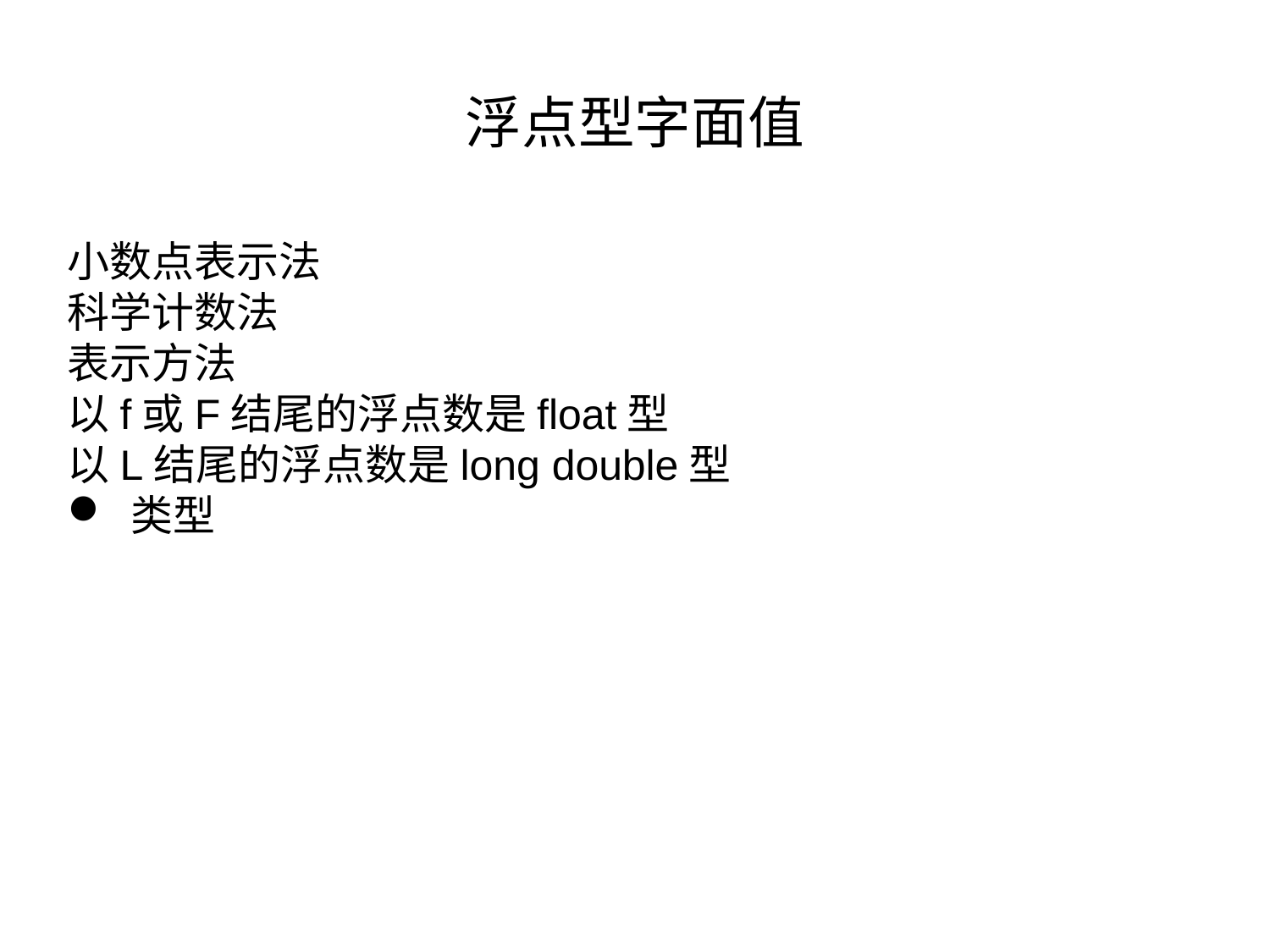

浮点型字面值
小数点表示法
科学计数法
表示方法
以f或F结尾的浮点数是float型
以L结尾的浮点数是long double型
类型